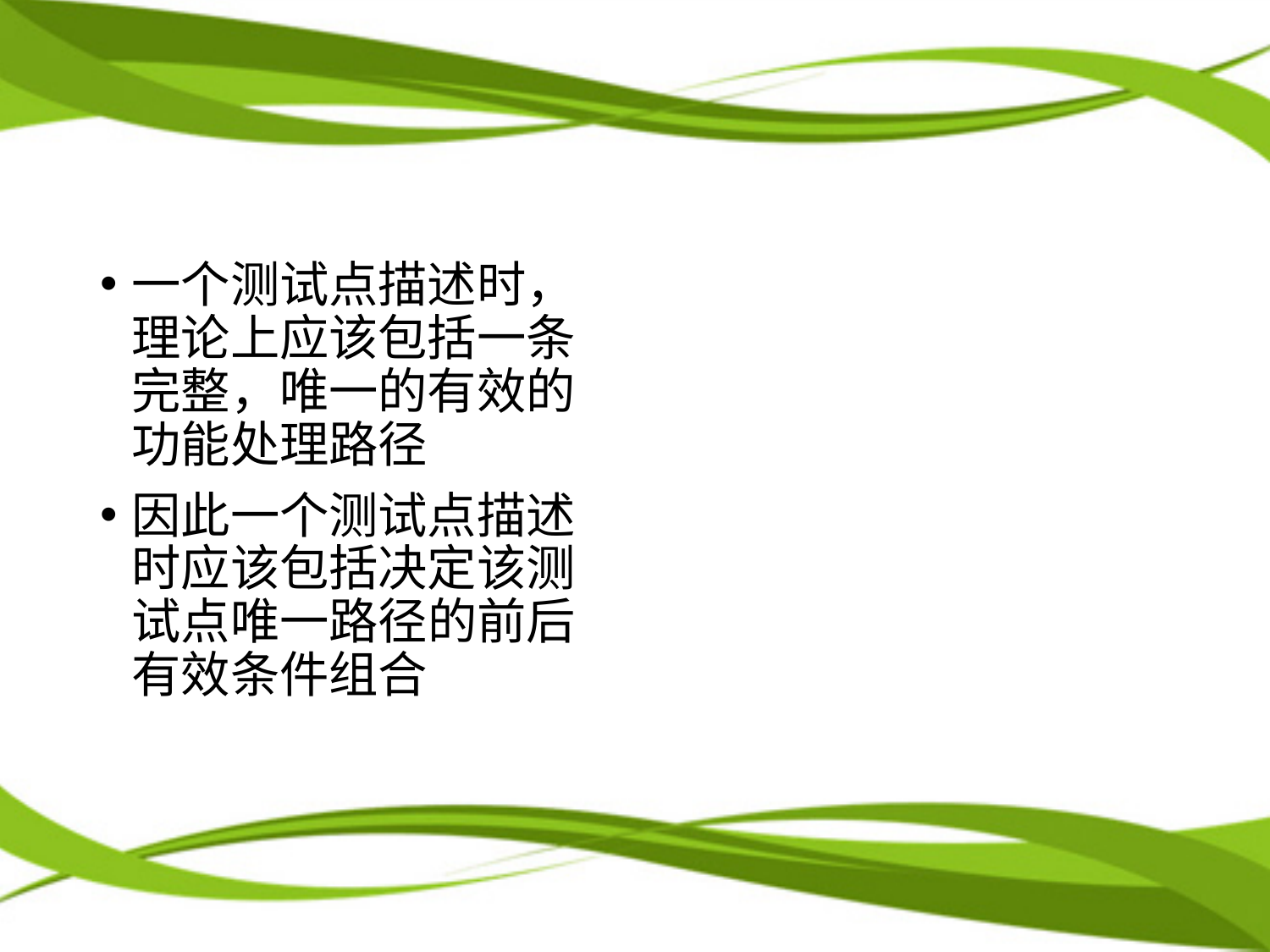

#
一个测试点描述时，理论上应该包括一条完整，唯一的有效的功能处理路径
因此一个测试点描述时应该包括决定该测试点唯一路径的前后有效条件组合